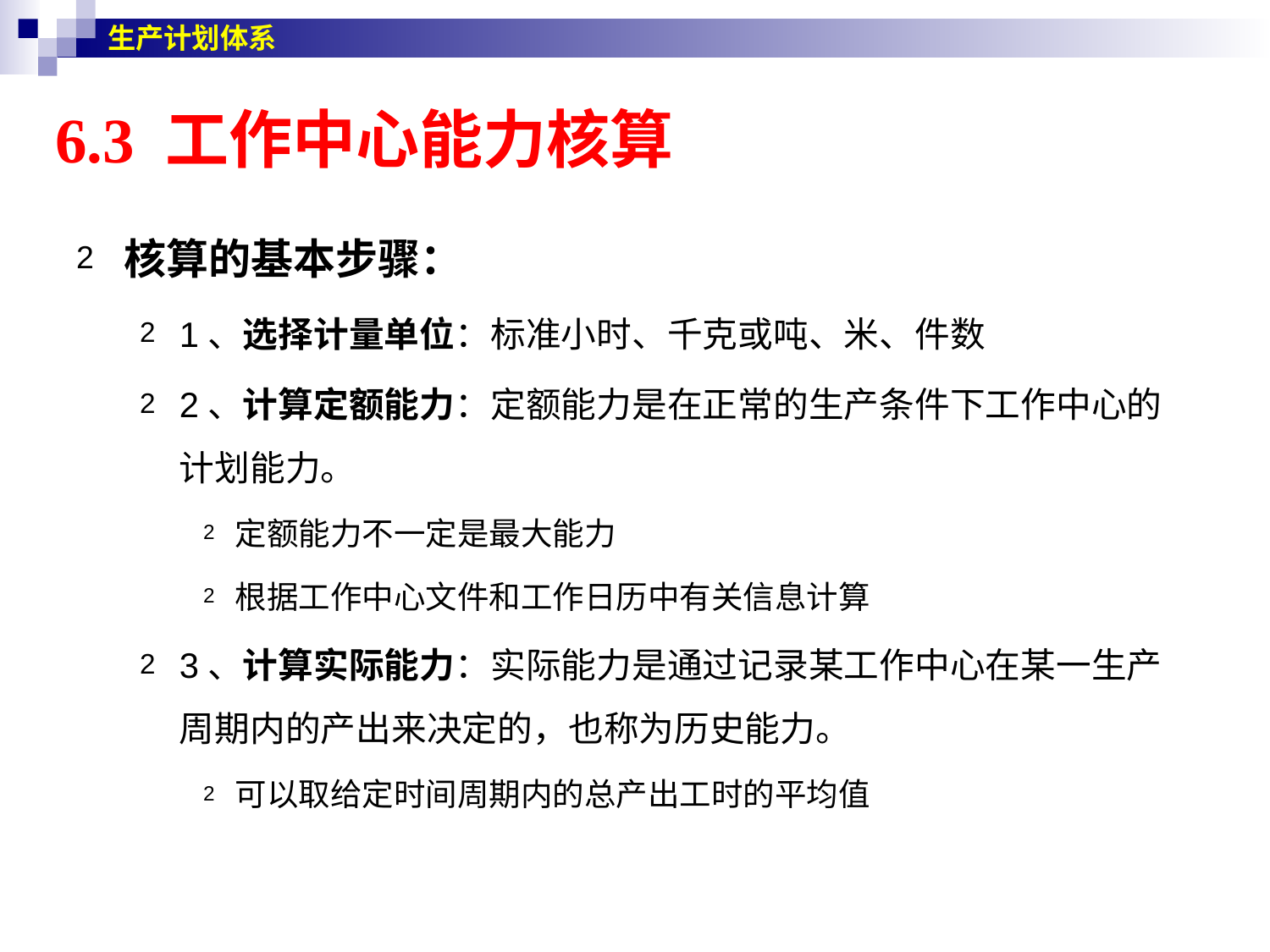

生产计划体系
# 6.3 工作中心能力核算
核算的基本步骤：
1、选择计量单位：标准小时、千克或吨、米、件数
2、计算定额能力：定额能力是在正常的生产条件下工作中心的计划能力。
定额能力不一定是最大能力
根据工作中心文件和工作日历中有关信息计算
3、计算实际能力：实际能力是通过记录某工作中心在某一生产周期内的产出来决定的，也称为历史能力。
可以取给定时间周期内的总产出工时的平均值